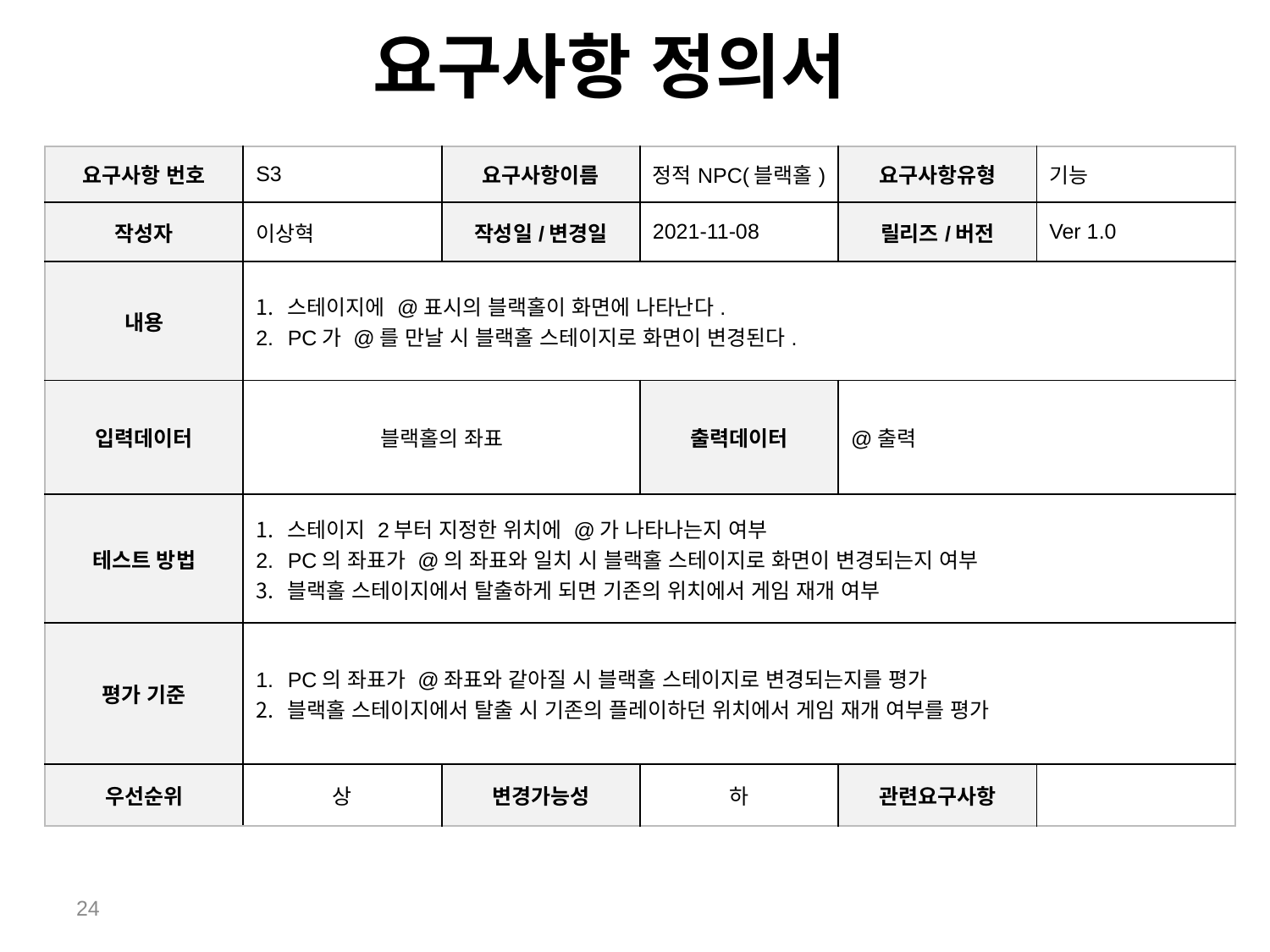

요구사항 정의서
| 요구사항 번호 | S3 | 요구사항이름 | 정적NPC(블랙홀) | 요구사항유형 | 기능 |
| --- | --- | --- | --- | --- | --- |
| 작성자 | 이상혁 | 작성일/변경일 | 2021-11-08 | 릴리즈/버전 | Ver 1.0 |
| 내용 | 스테이지에 @표시의 블랙홀이 화면에 나타난다. PC가 @를 만날 시 블랙홀 스테이지로 화면이 변경된다. |  |  |  |  |
| 입력데이터 | 블랙홀의 좌표 |  | 출력데이터 | @출력 |  |
| 테스트 방법 | 스테이지 2부터 지정한 위치에 @가 나타나는지 여부 PC의 좌표가 @의 좌표와 일치 시 블랙홀 스테이지로 화면이 변경되는지 여부 블랙홀 스테이지에서 탈출하게 되면 기존의 위치에서 게임 재개 여부 |  |  |  |  |
| 평가 기준 | PC의 좌표가 @좌표와 같아질 시 블랙홀 스테이지로 변경되는지를 평가 블랙홀 스테이지에서 탈출 시 기존의 플레이하던 위치에서 게임 재개 여부를 평가 |  |  |  |  |
| 우선순위 | 상 | 변경가능성 | 하 | 관련요구사항 |  |
24